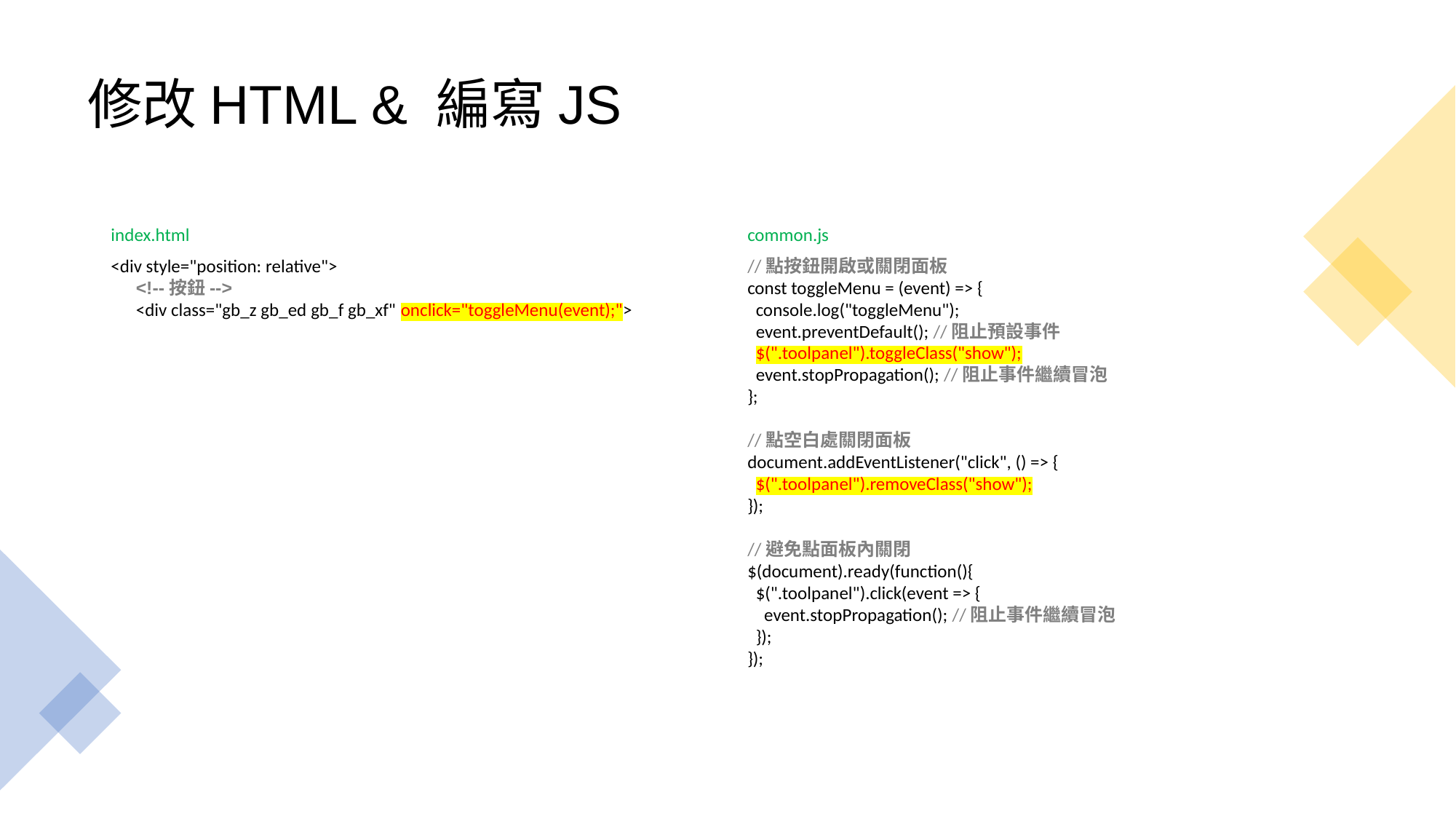

# 修改HTML & 編寫JS

index.html
<div style="position: relative">
      <!--按鈕-->
      <div class="gb_z gb_ed gb_f gb_xf" onclick="toggleMenu(event);">

common.js
//點按鈕開啟或關閉面板
const toggleMenu = (event) => {
  console.log("toggleMenu");
  event.preventDefault(); //阻止預設事件
  $(".toolpanel").toggleClass("show");
  event.stopPropagation(); //阻止事件繼續冒泡
};

//點空白處關閉面板
document.addEventListener("click", () => {
  $(".toolpanel").removeClass("show");
});

//避免點面板內關閉
$(document).ready(function(){
  $(".toolpanel").click(event => {
    event.stopPropagation(); //阻止事件繼續冒泡
  });
});